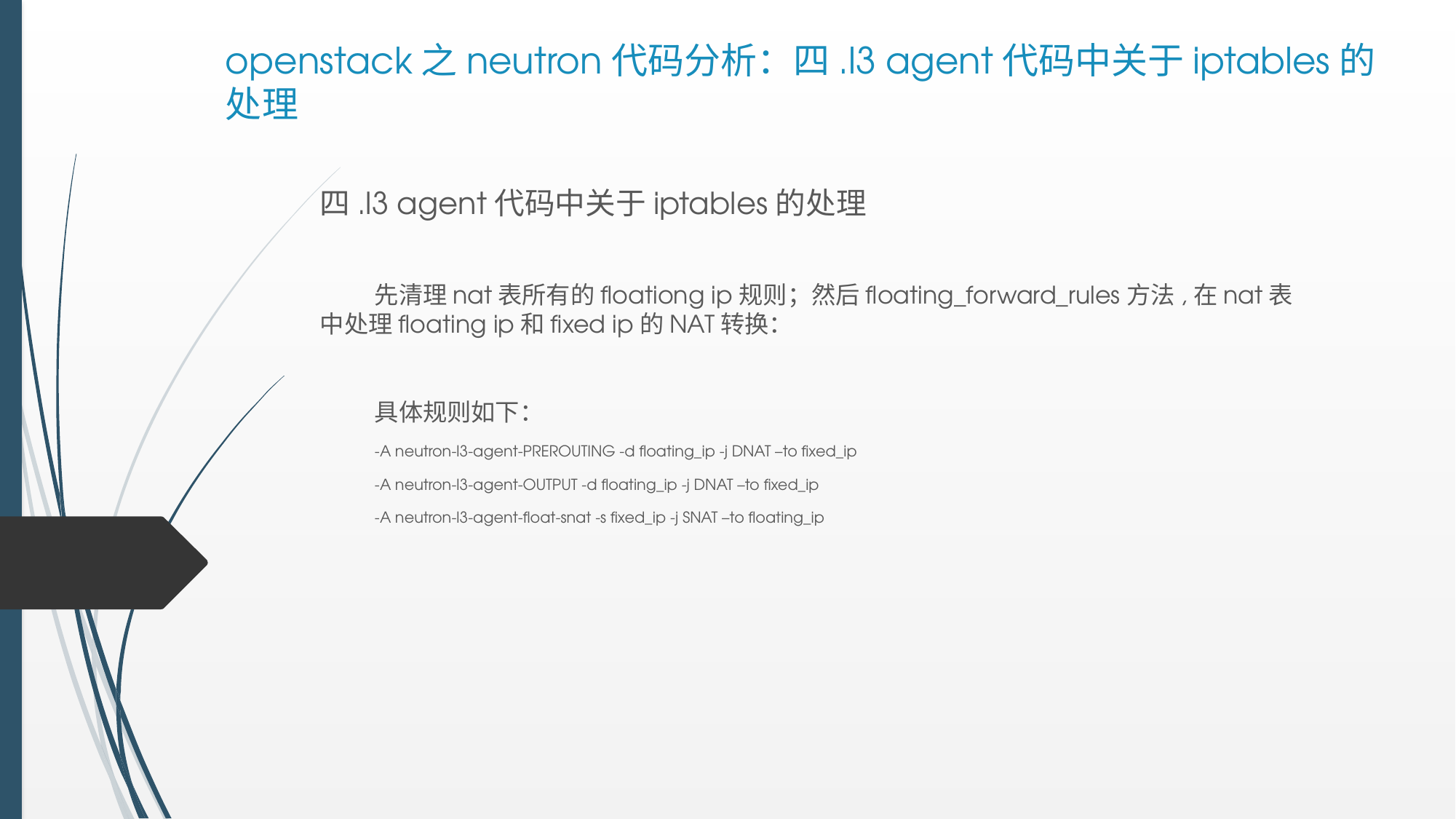

# openstack之neutron代码分析：四.l3 agent代码中关于iptables的处理
四.l3 agent代码中关于iptables的处理

先清理nat表所有的floationg ip规则；然后floating_forward_rules方法,在nat表中处理floating ip和fixed ip的NAT转换：

具体规则如下：
-A neutron-l3-agent-PREROUTING -d floating_ip -j DNAT –to fixed_ip
-A neutron-l3-agent-OUTPUT -d floating_ip -j DNAT –to fixed_ip
-A neutron-l3-agent-float-snat -s fixed_ip -j SNAT –to floating_ip